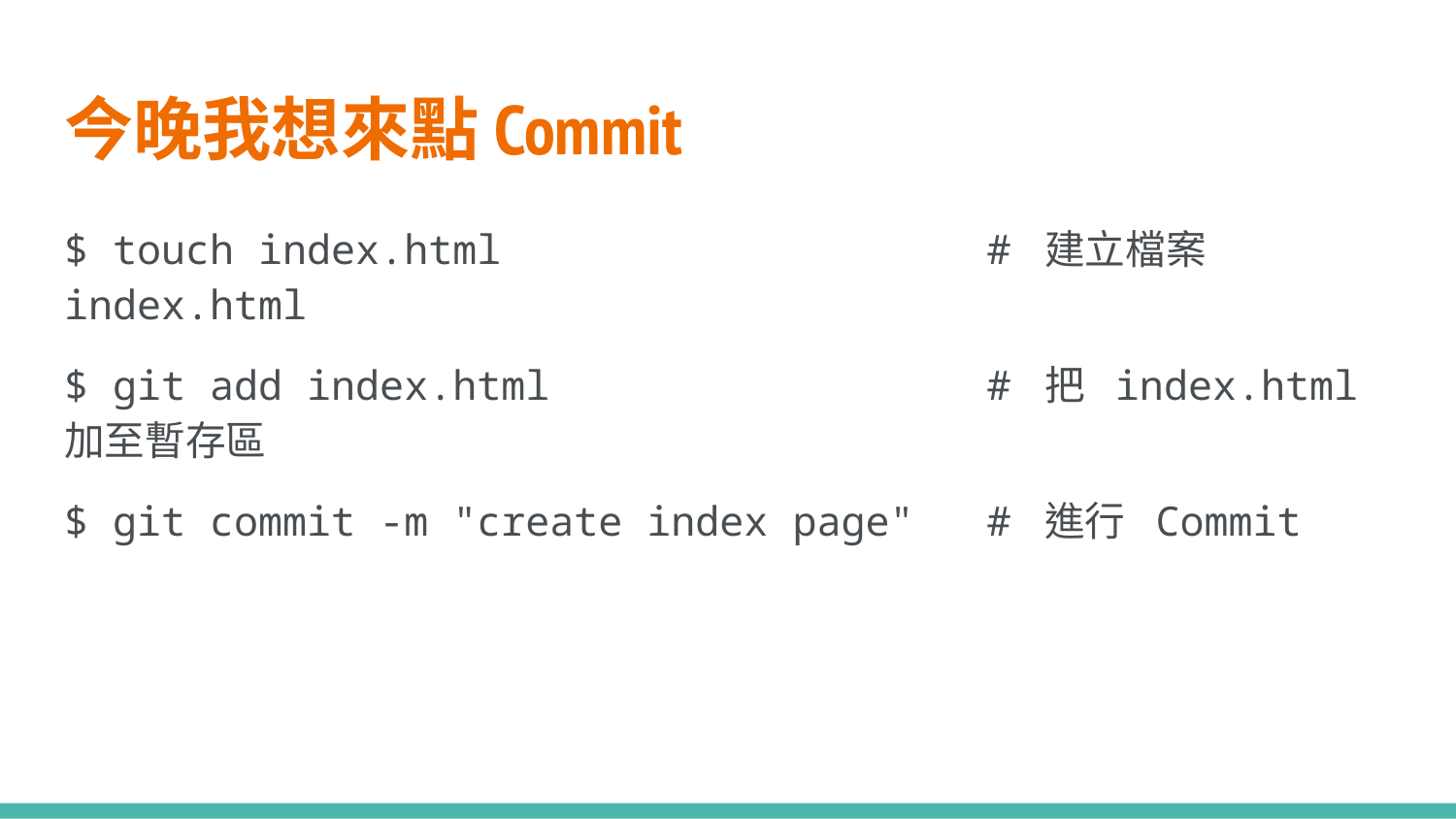

# 今晚我想來點Commit
$ touch index.html                    # 建立檔案 index.html
$ git add index.html                  # 把 index.html 加至暫存區
$ git commit -m "create index page"   # 進行 Commit